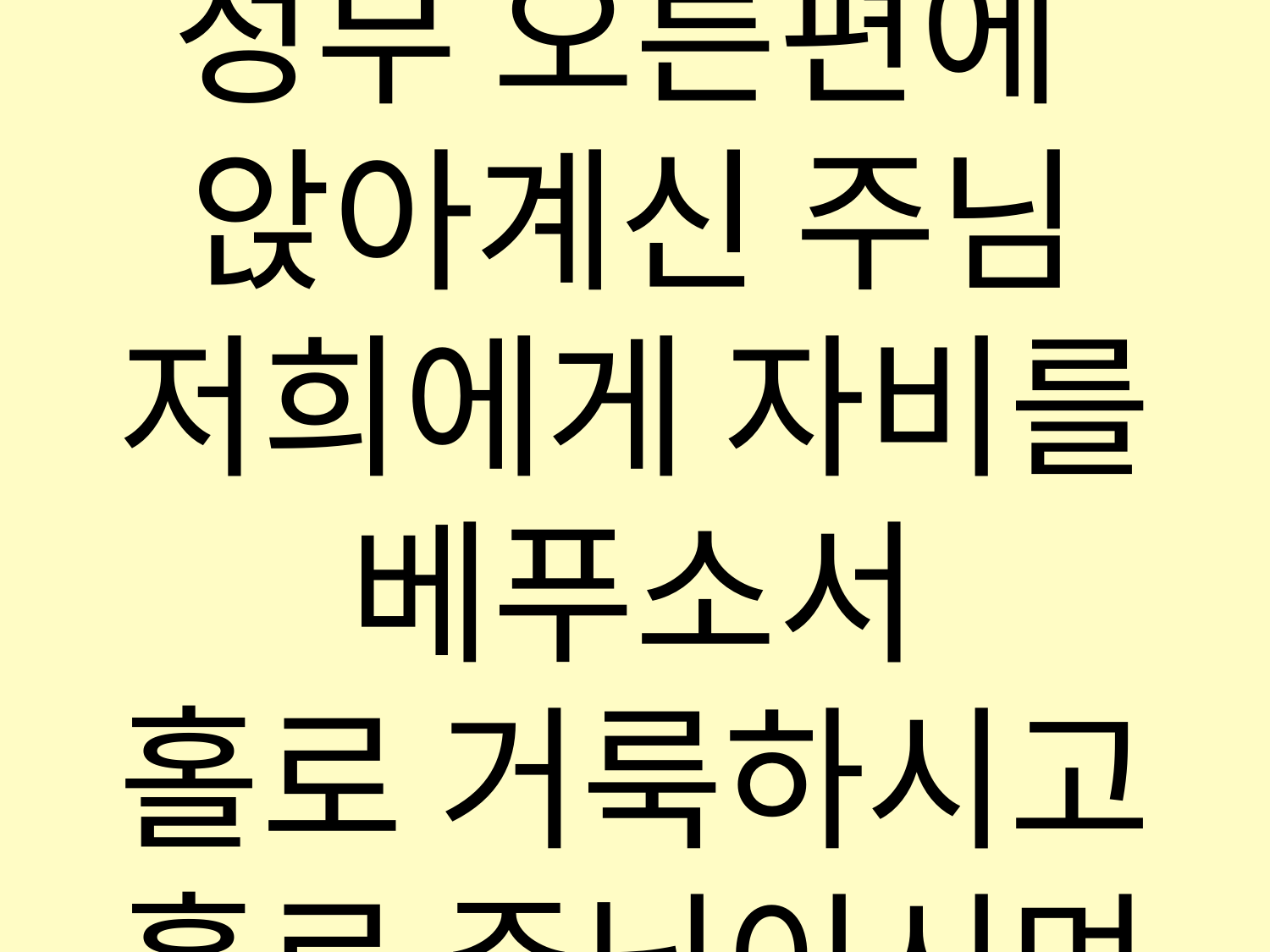

성부 오른편에
앉아계신 주님
저희에게 자비를 베푸소서
홀로 거룩하시고
홀로 주님이시며